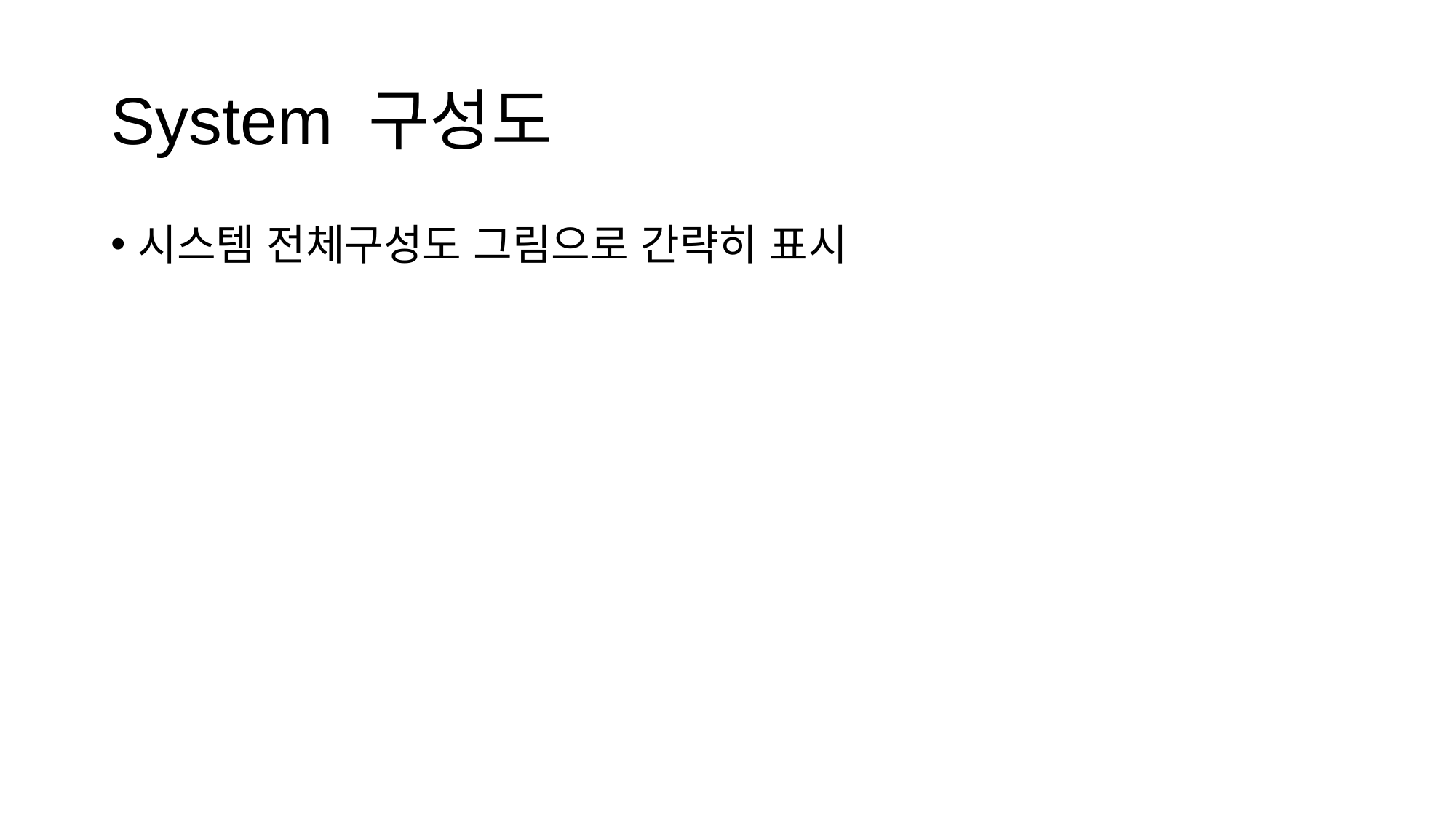

# System 구성도
시스템 전체구성도 그림으로 간략히 표시